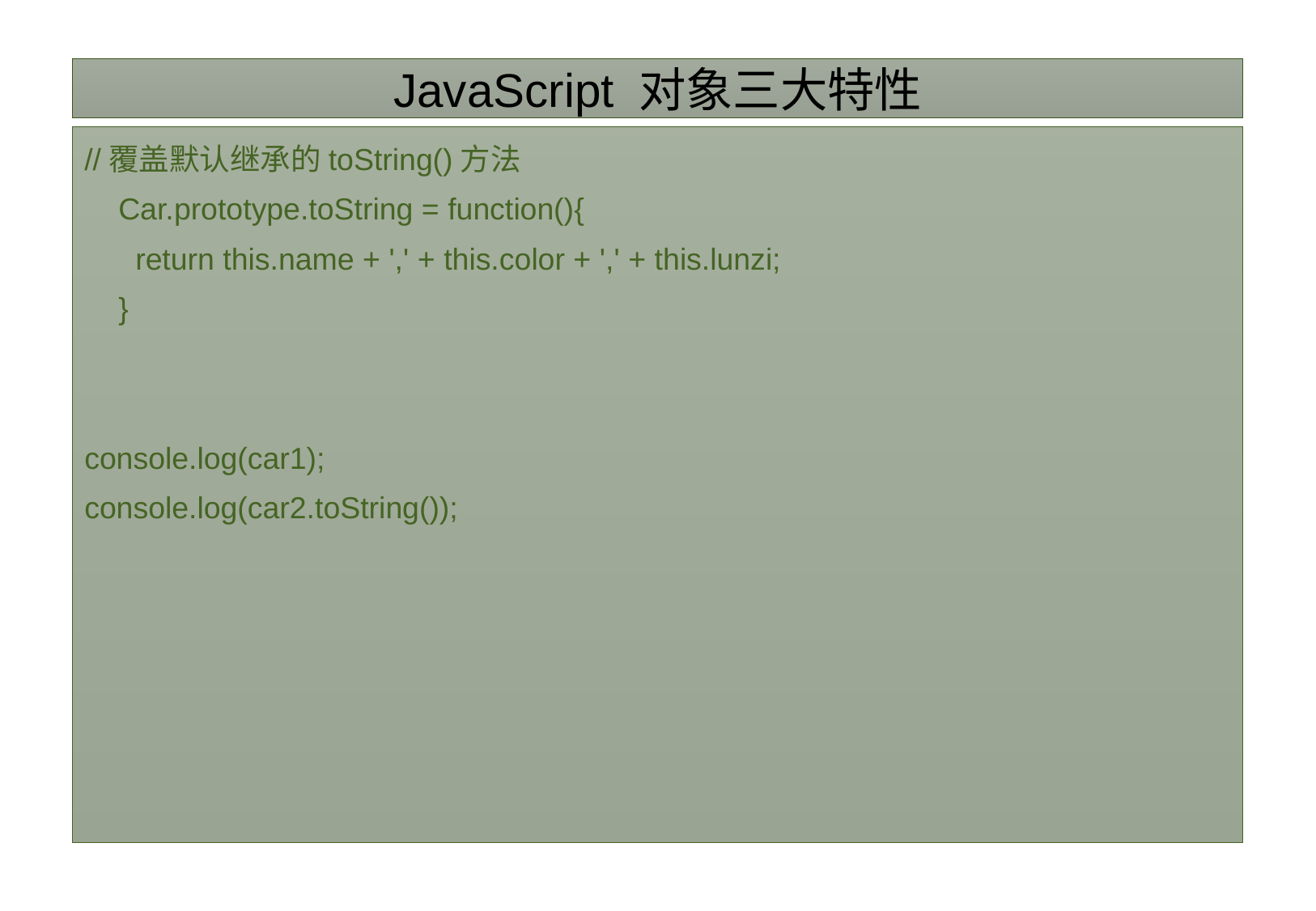

# JavaScript 对象三大特性
//覆盖默认继承的toString()方法
    Car.prototype.toString = function(){
      return this.name + ',' + this.color + ',' + this.lunzi;
    }

console.log(car1);
console.log(car2.toString());